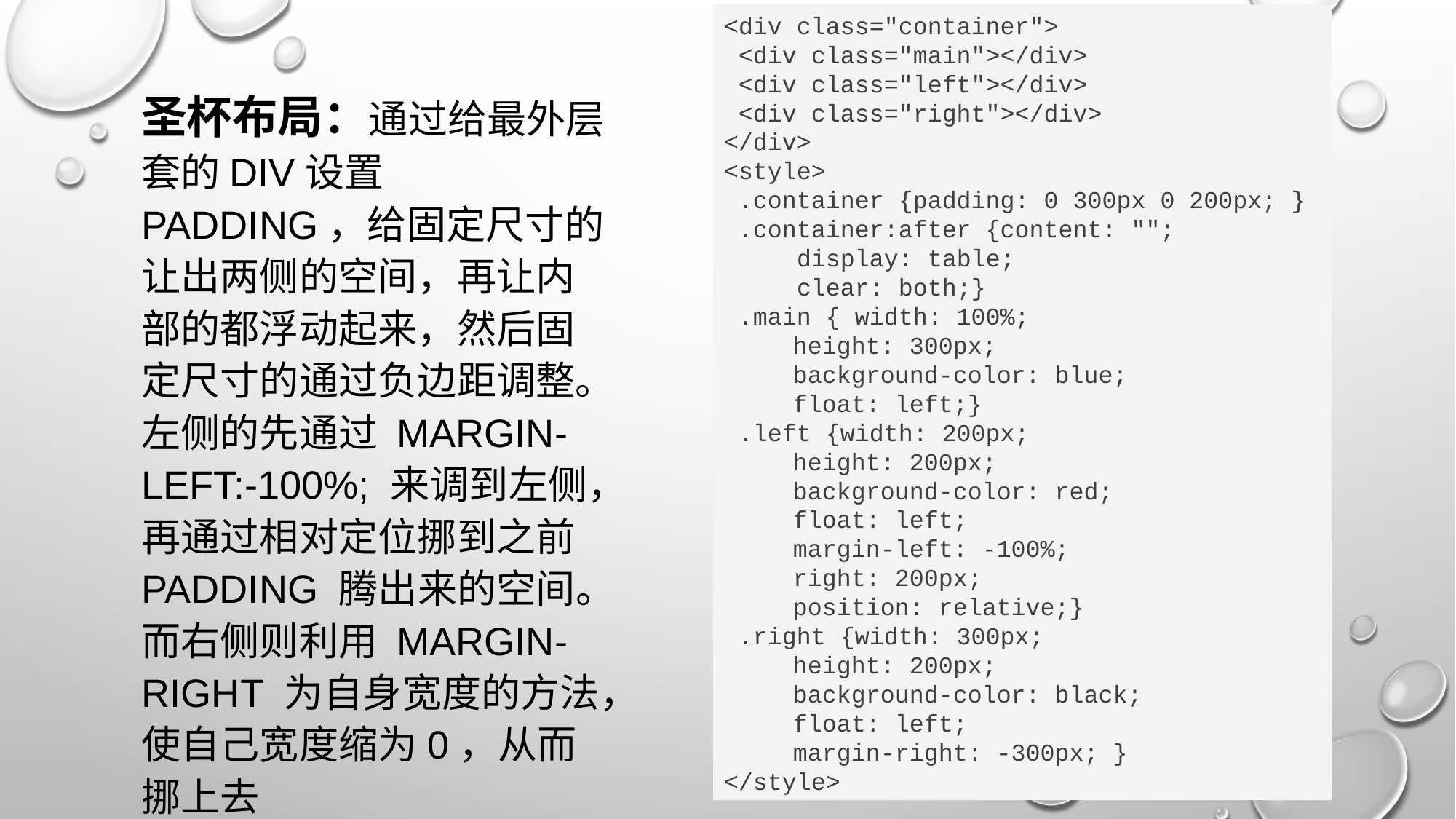

<div class="container">
 <div class="main"></div>
 <div class="left"></div>
 <div class="right"></div>
</div>
<style>
 .container {padding: 0 300px 0 200px; }
 .container:after {content: "";
     display: table;
     clear: both;}
 .main { width: 100%;
 height: 300px;
 background-color: blue;
 float: left;}
 .left {width: 200px;
 height: 200px;
 background-color: red;
 float: left;
 margin-left: -100%;
 right: 200px;
 position: relative;}
 .right {width: 300px;
 height: 200px;
 background-color: black;
 float: left;
 margin-right: -300px; }
</style>
圣杯布局：通过给最外层套的div设置padding，给固定尺寸的让出两侧的空间，再让内部的都浮动起来，然后固定尺寸的通过负边距调整。左侧的先通过 margin-left:-100%; 来调到左侧，再通过相对定位挪到之前 padding 腾出来的空间。而右侧则利用 margin-right 为自身宽度的方法，使自己宽度缩为0，从而挪上去